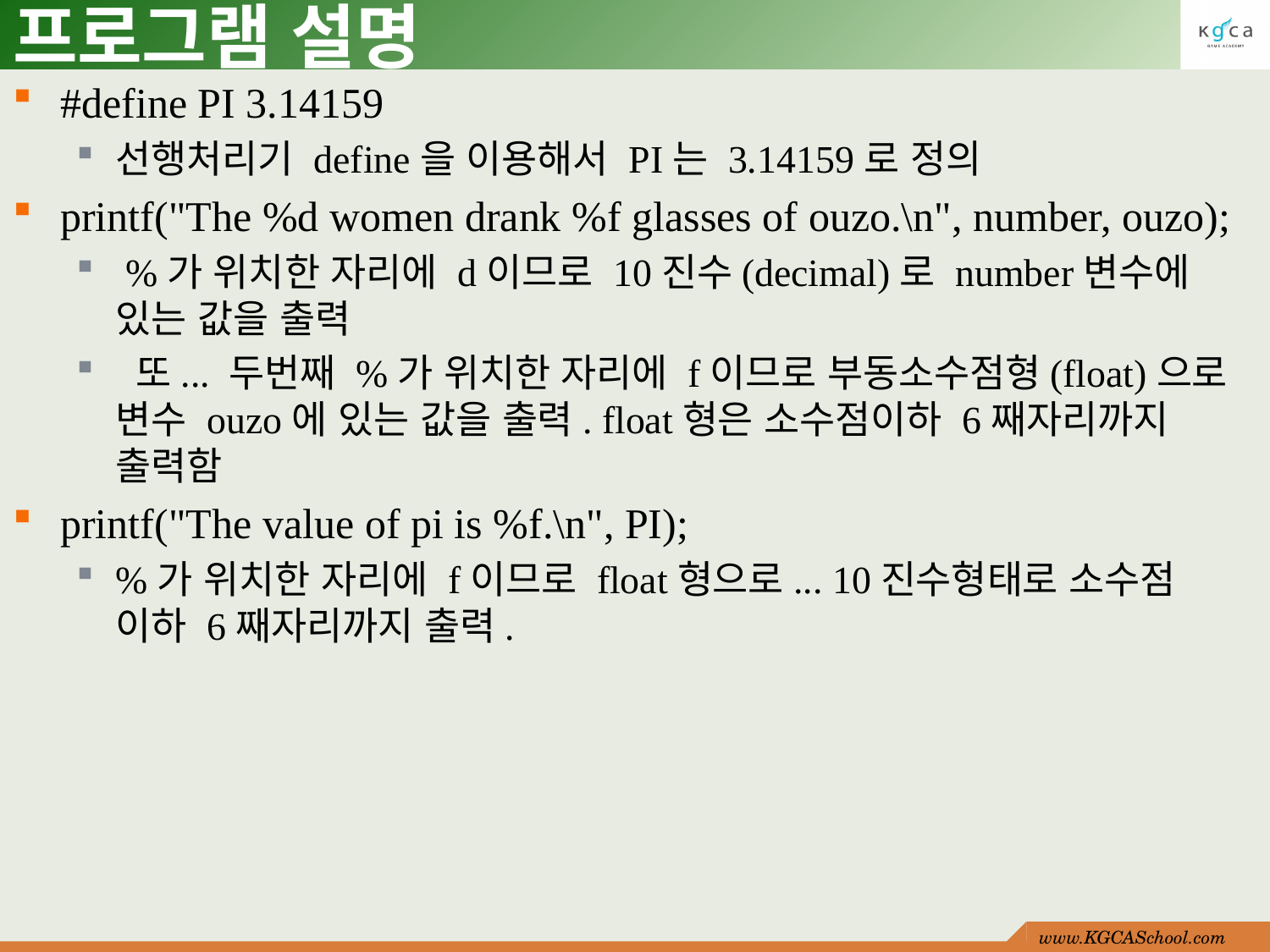

# 프로그램 설명
#define PI 3.14159
선행처리기 define을 이용해서 PI는 3.14159로 정의
printf("The %d women drank %f glasses of ouzo.\n", number, ouzo);
 %가 위치한 자리에 d이므로 10진수(decimal)로 number변수에 있는 값을 출력
 또... 두번째 %가 위치한 자리에 f이므로 부동소수점형(float)으로 변수 ouzo에 있는 값을 출력. float형은 소수점이하 6째자리까지 출력함
printf("The value of pi is %f.\n", PI);
%가 위치한 자리에 f이므로 float형으로... 10진수형태로 소수점 이하 6째자리까지 출력.